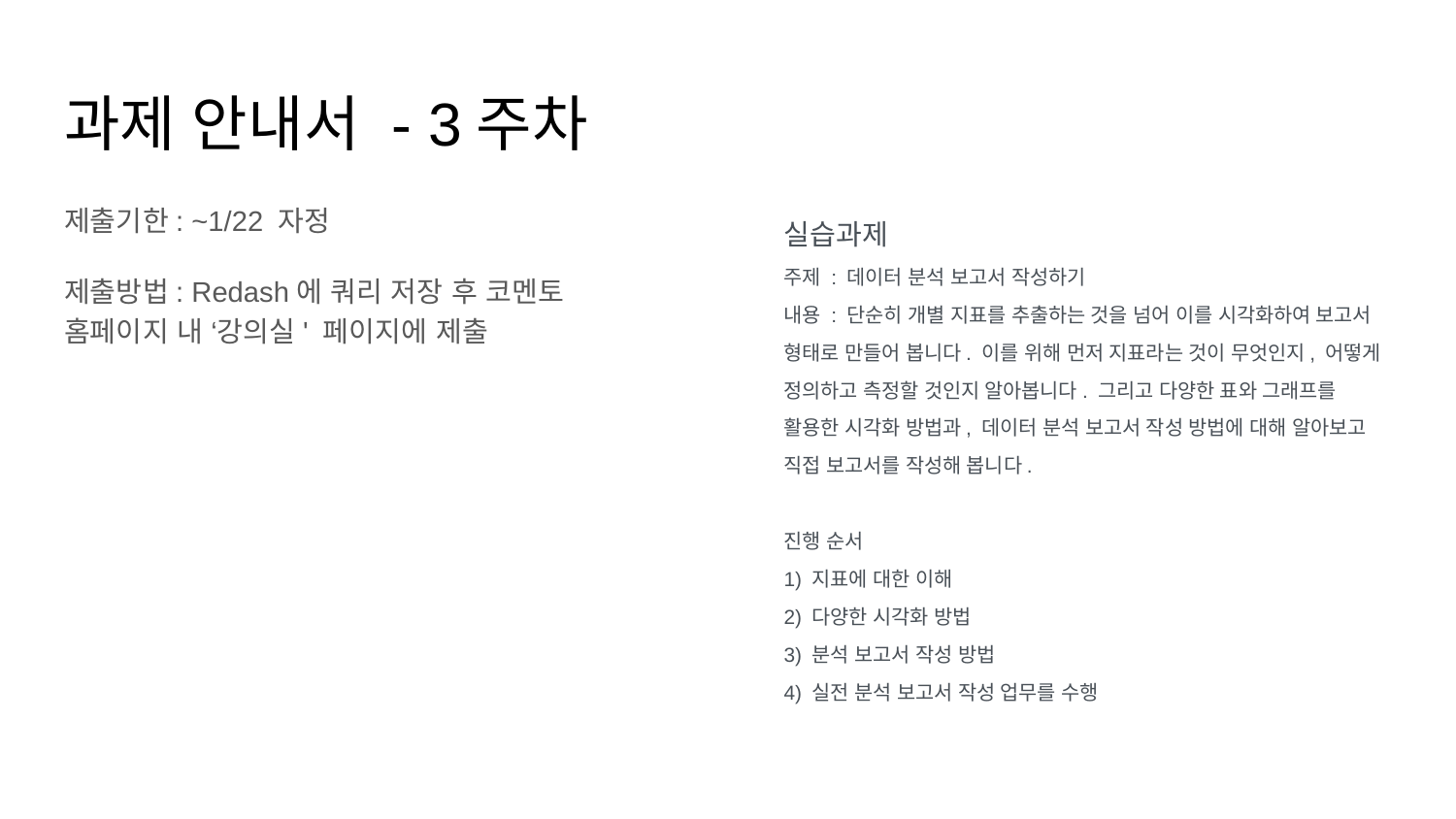

# 과제 안내서 - 3주차
제출기한: ~1/22 자정
제출방법: Redash에 쿼리 저장 후 코멘토 홈페이지 내 ‘강의실' 페이지에 제출
실습과제
주제 : 데이터 분석 보고서 작성하기
내용 : 단순히 개별 지표를 추출하는 것을 넘어 이를 시각화하여 보고서 형태로 만들어 봅니다. 이를 위해 먼저 지표라는 것이 무엇인지, 어떻게 정의하고 측정할 것인지 알아봅니다. 그리고 다양한 표와 그래프를 활용한 시각화 방법과, 데이터 분석 보고서 작성 방법에 대해 알아보고 직접 보고서를 작성해 봅니다.

진행 순서
1) 지표에 대한 이해
2) 다양한 시각화 방법
3) 분석 보고서 작성 방법
4) 실전 분석 보고서 작성 업무를 수행